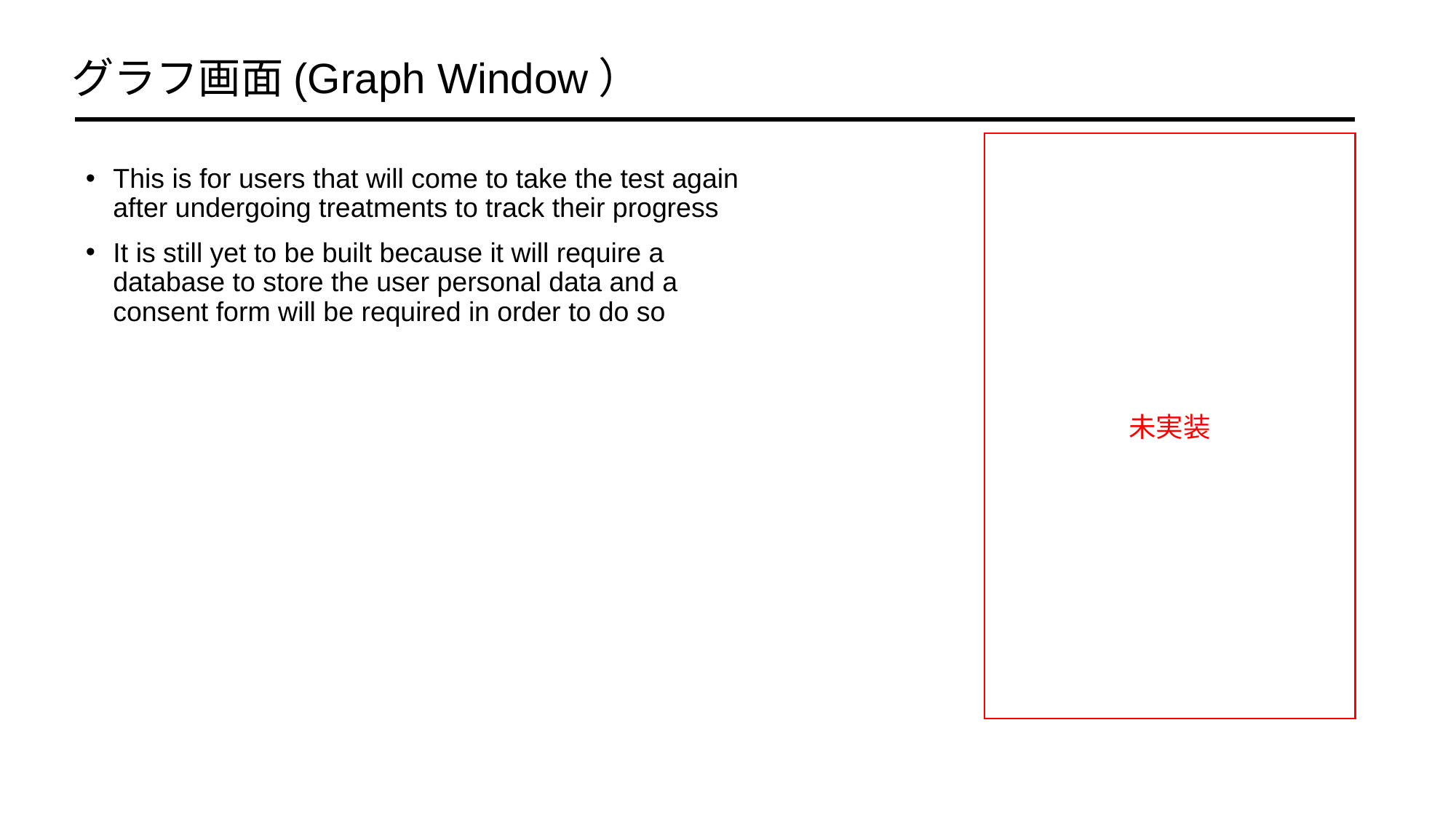

# グラフ画面(Graph Window）
未実装
This is for users that will come to take the test again after undergoing treatments to track their progress
It is still yet to be built because it will require a database to store the user personal data and a consent form will be required in order to do so